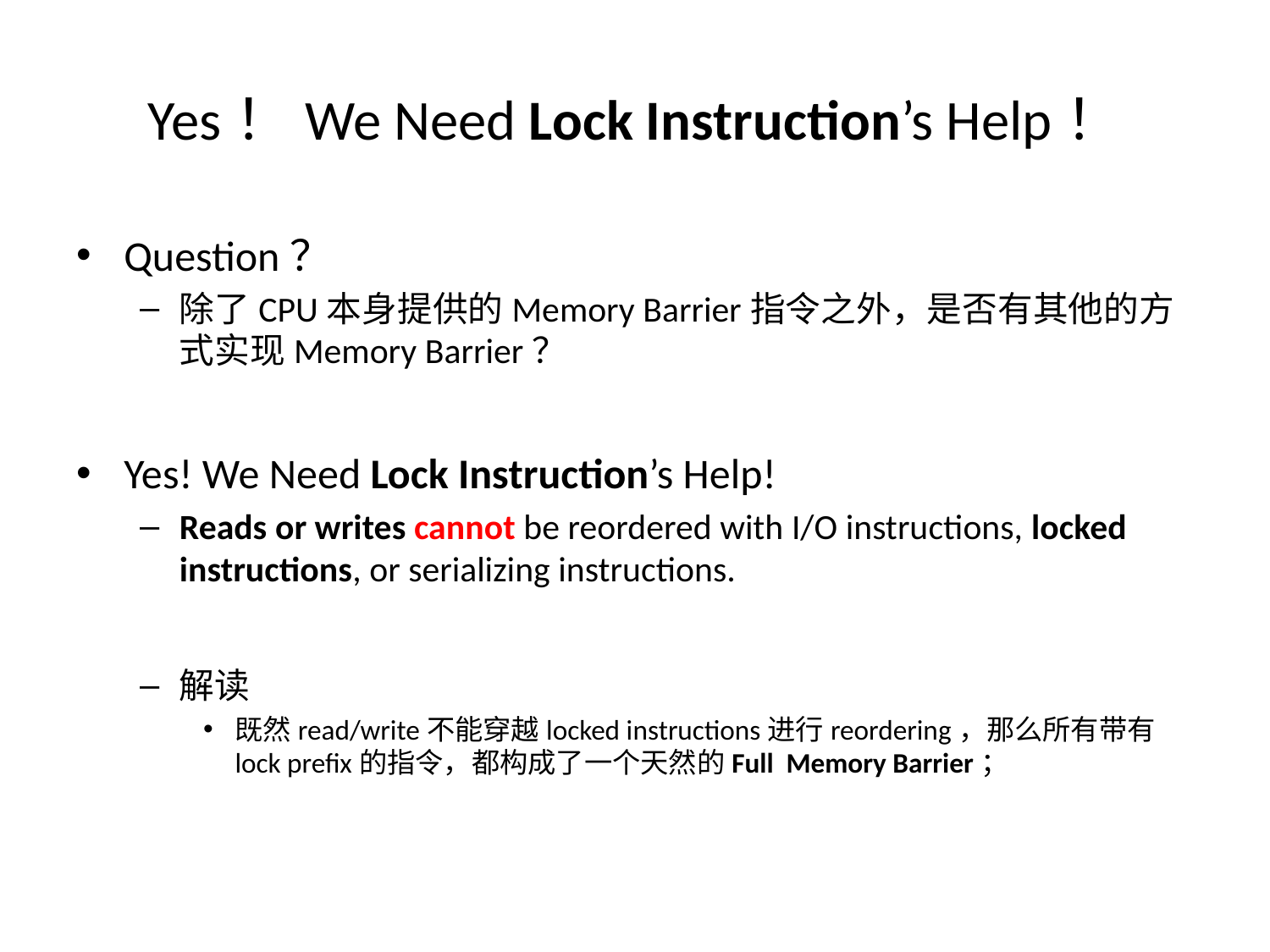

# Yes！We Need Lock Instruction’s Help！
Question？
除了CPU本身提供的Memory Barrier指令之外，是否有其他的方式实现Memory Barrier？

Yes! We Need Lock Instruction’s Help!
Reads or writes cannot be reordered with I/O instructions, locked instructions, or serializing instructions.

解读
既然read/write不能穿越locked instructions进行reordering，那么所有带有lock prefix的指令，都构成了一个天然的Full  Memory Barrier；